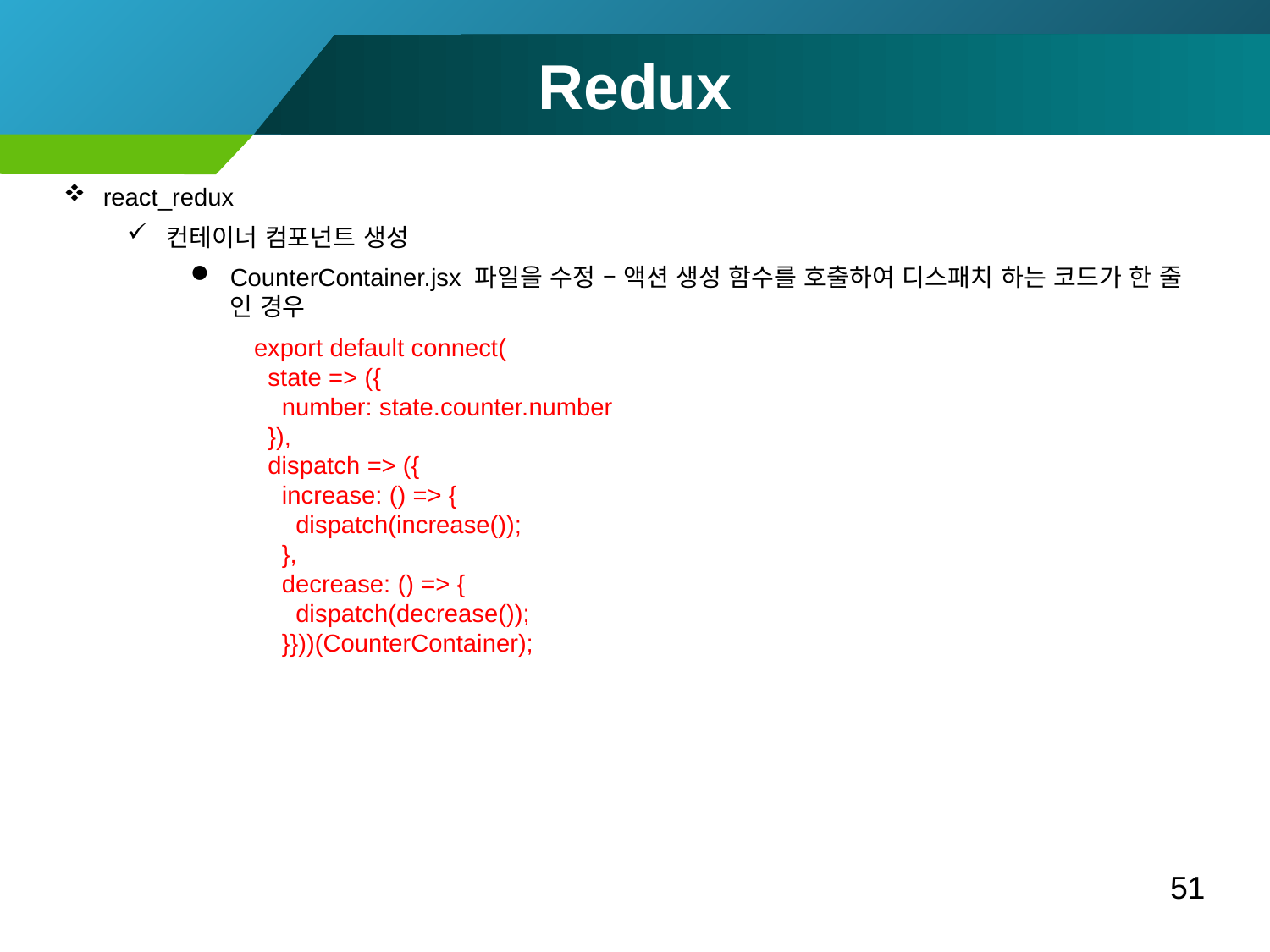

Redux
react_redux
컨테이너 컴포넌트 생성
CounterContainer.jsx 파일을 수정 – 액션 생성 함수를 호출하여 디스패치 하는 코드가 한 줄 인 경우
export default connect(
  state => ({
    number: state.counter.number
  }),
  dispatch => ({
    increase: () => {
      dispatch(increase());
    },
    decrease: () => {
      dispatch(decrease());
    }}))(CounterContainer);
51